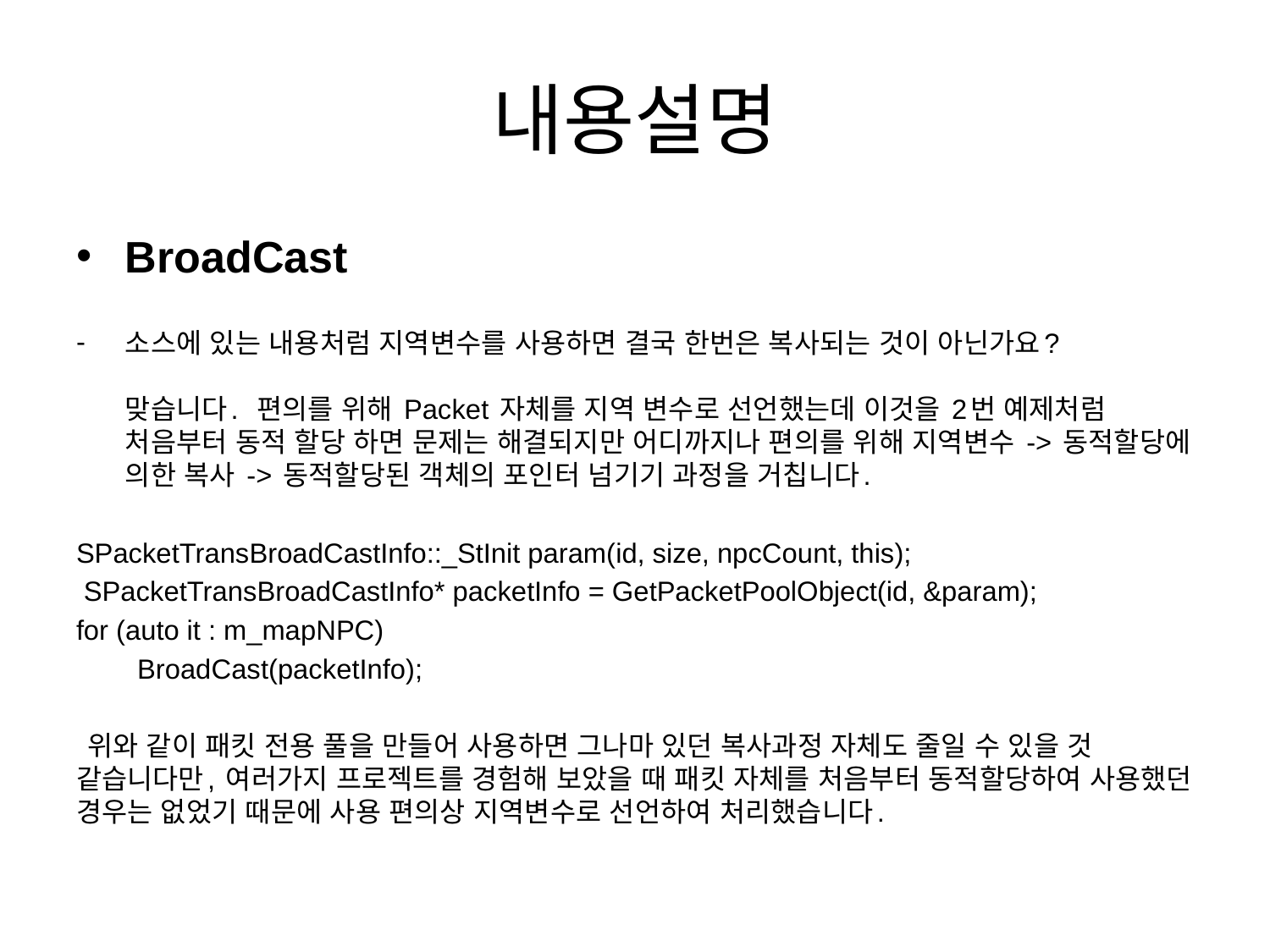

# 내용설명
BroadCast

소스에 있는 내용처럼 지역변수를 사용하면 결국 한번은 복사되는 것이 아닌가요?
맞습니다.  편의를 위해 Packet 자체를 지역 변수로 선언했는데 이것을 2번 예제처럼 처음부터 동적 할당 하면 문제는 해결되지만 어디까지나 편의를 위해 지역변수 -> 동적할당에 의한 복사 -> 동적할당된 객체의 포인터 넘기기 과정을 거칩니다.

SPacketTransBroadCastInfo::_StInit param(id, size, npcCount, this);
 SPacketTransBroadCastInfo* packetInfo = GetPacketPoolObject(id, &param);
for (auto it : m_mapNPC)
        BroadCast(packetInfo);

 위와 같이 패킷 전용 풀을 만들어 사용하면 그나마 있던 복사과정 자체도 줄일 수 있을 것 같습니다만, 여러가지 프로젝트를 경험해 보았을 때 패킷 자체를 처음부터 동적할당하여 사용했던 경우는 없었기 때문에 사용 편의상 지역변수로 선언하여 처리했습니다.